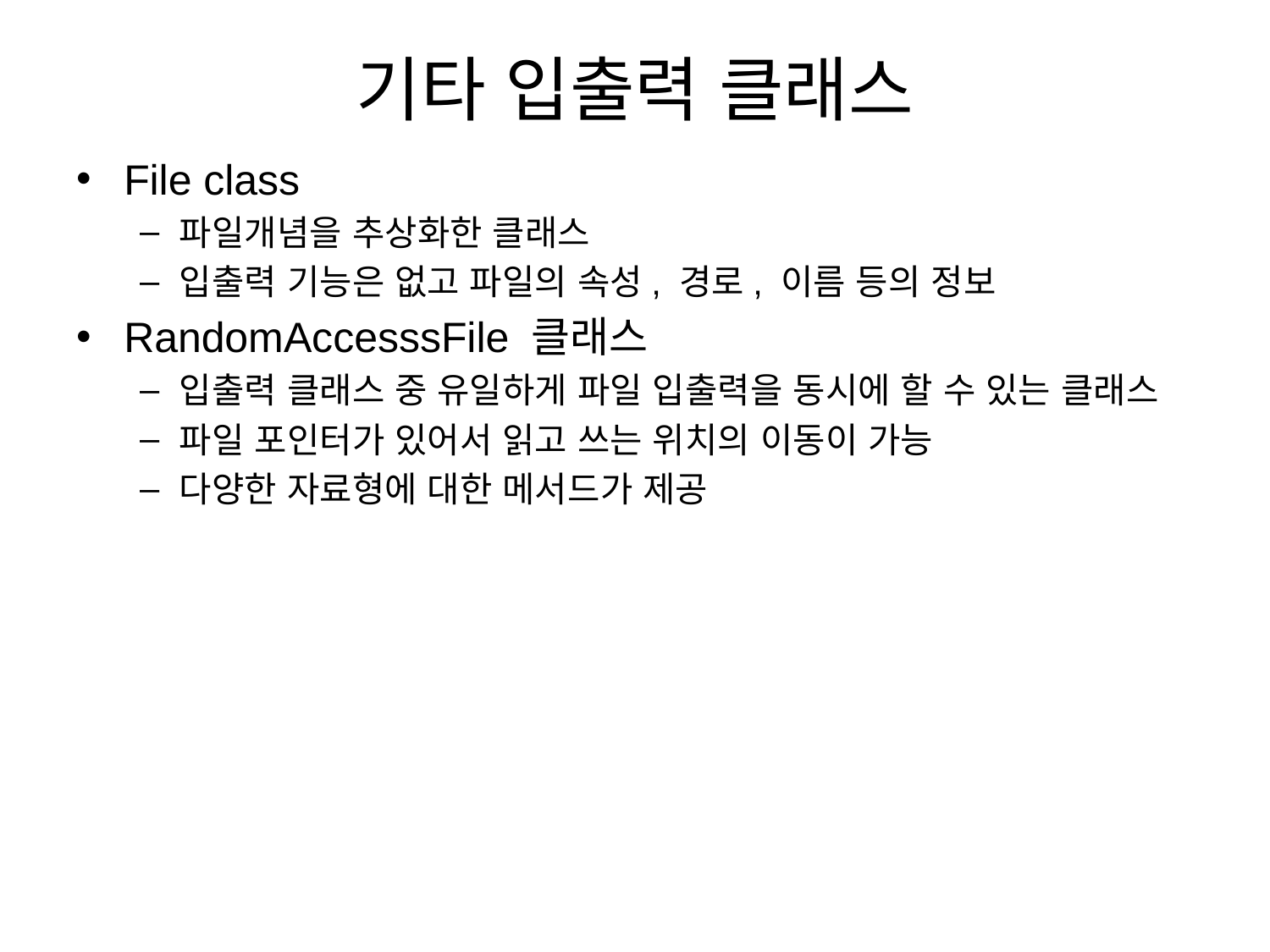

# 기타 입출력 클래스
File class
파일개념을 추상화한 클래스
입출력 기능은 없고 파일의 속성, 경로, 이름 등의 정보
RandomAccesssFile 클래스
입출력 클래스 중 유일하게 파일 입출력을 동시에 할 수 있는 클래스
파일 포인터가 있어서 읽고 쓰는 위치의 이동이 가능
다양한 자료형에 대한 메서드가 제공